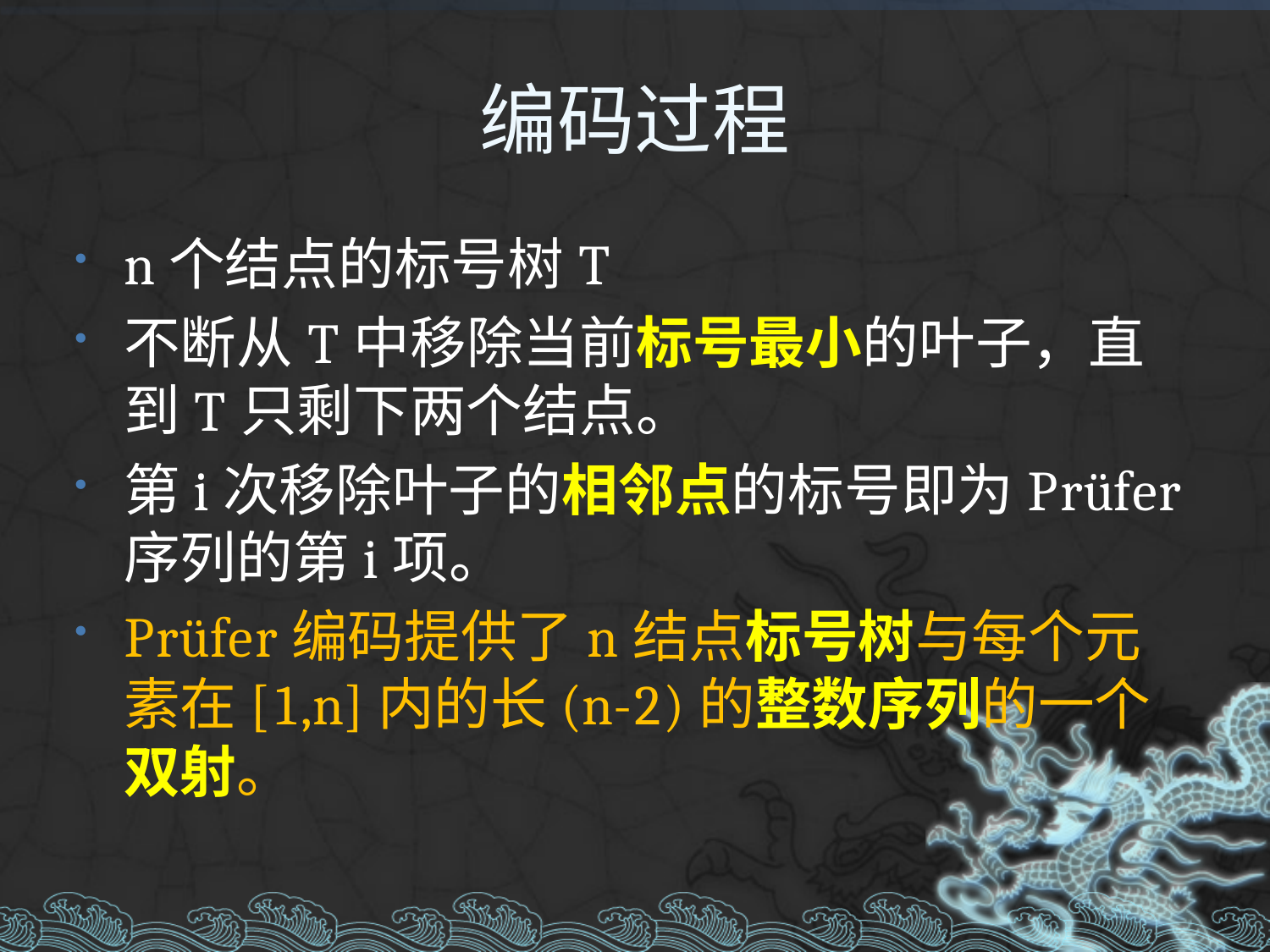

# 编码过程
n个结点的标号树T
不断从T中移除当前标号最小的叶子，直到T只剩下两个结点。
第i次移除叶子的相邻点的标号即为Prüfer序列的第i项。
Prüfer编码提供了n结点标号树与每个元素在[1,n]内的长(n-2)的整数序列的一个双射。